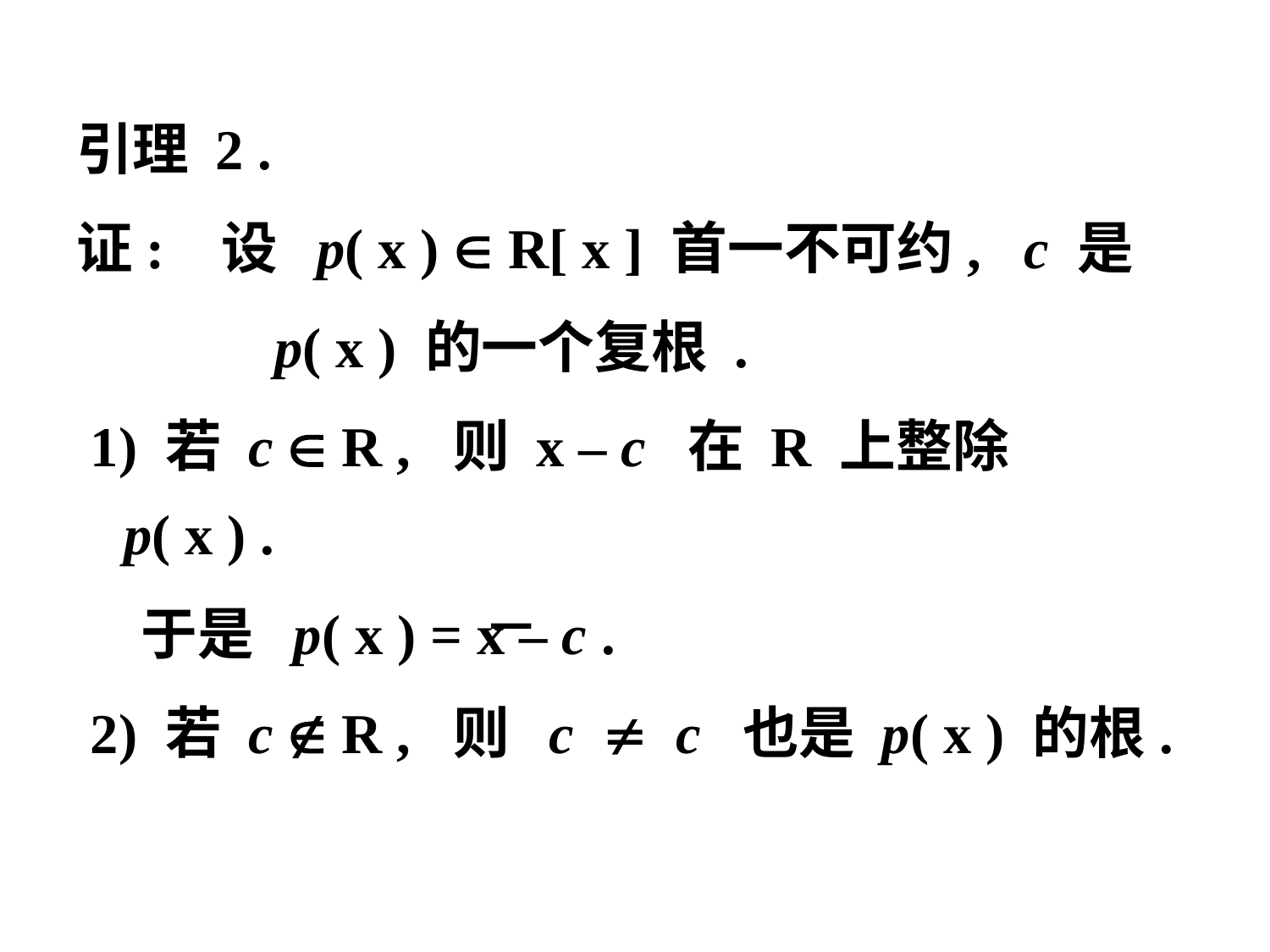

引理 2 .
证:   设  p( x ) ∈ R[ x ] 首一不可约,   c 是
              p( x ) 的一个复根 .
 1) 若 c ∈ R ,  则 x – c  在 R 上整除  p( x ) .
    于是  p( x ) = x – c .
 2) 若 c ∉ R ,  则  c  ≠  c  也是 p( x ) 的根.